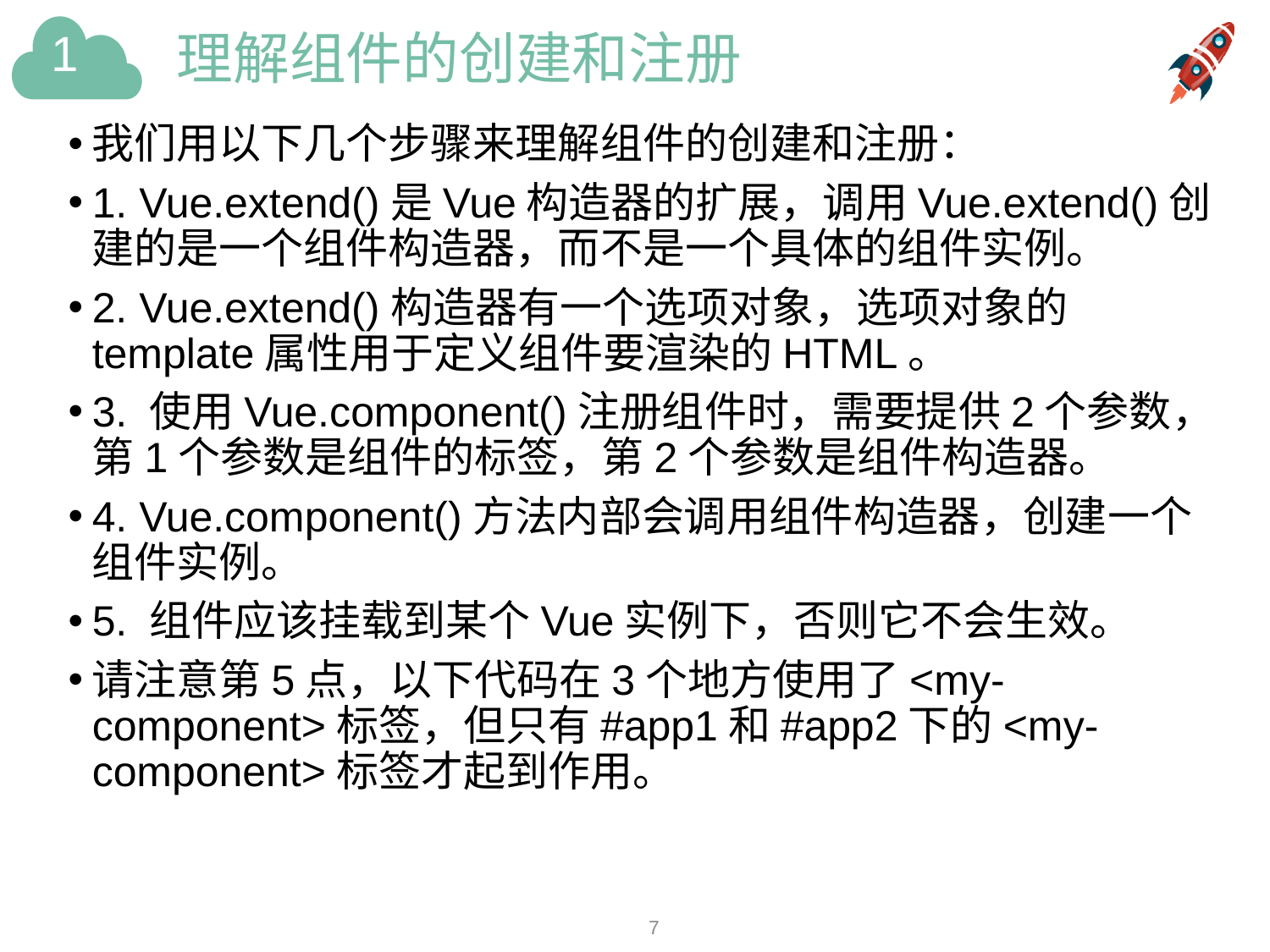

# 理解组件的创建和注册
我们用以下几个步骤来理解组件的创建和注册：
1. Vue.extend()是Vue构造器的扩展，调用Vue.extend()创建的是一个组件构造器，而不是一个具体的组件实例。
2. Vue.extend()构造器有一个选项对象，选项对象的template属性用于定义组件要渲染的HTML。
3. 使用Vue.component()注册组件时，需要提供2个参数，第1个参数是组件的标签，第2个参数是组件构造器。
4. Vue.component()方法内部会调用组件构造器，创建一个组件实例。
5. 组件应该挂载到某个Vue实例下，否则它不会生效。
请注意第5点，以下代码在3个地方使用了<my-component>标签，但只有#app1和#app2下的<my-component>标签才起到作用。
7